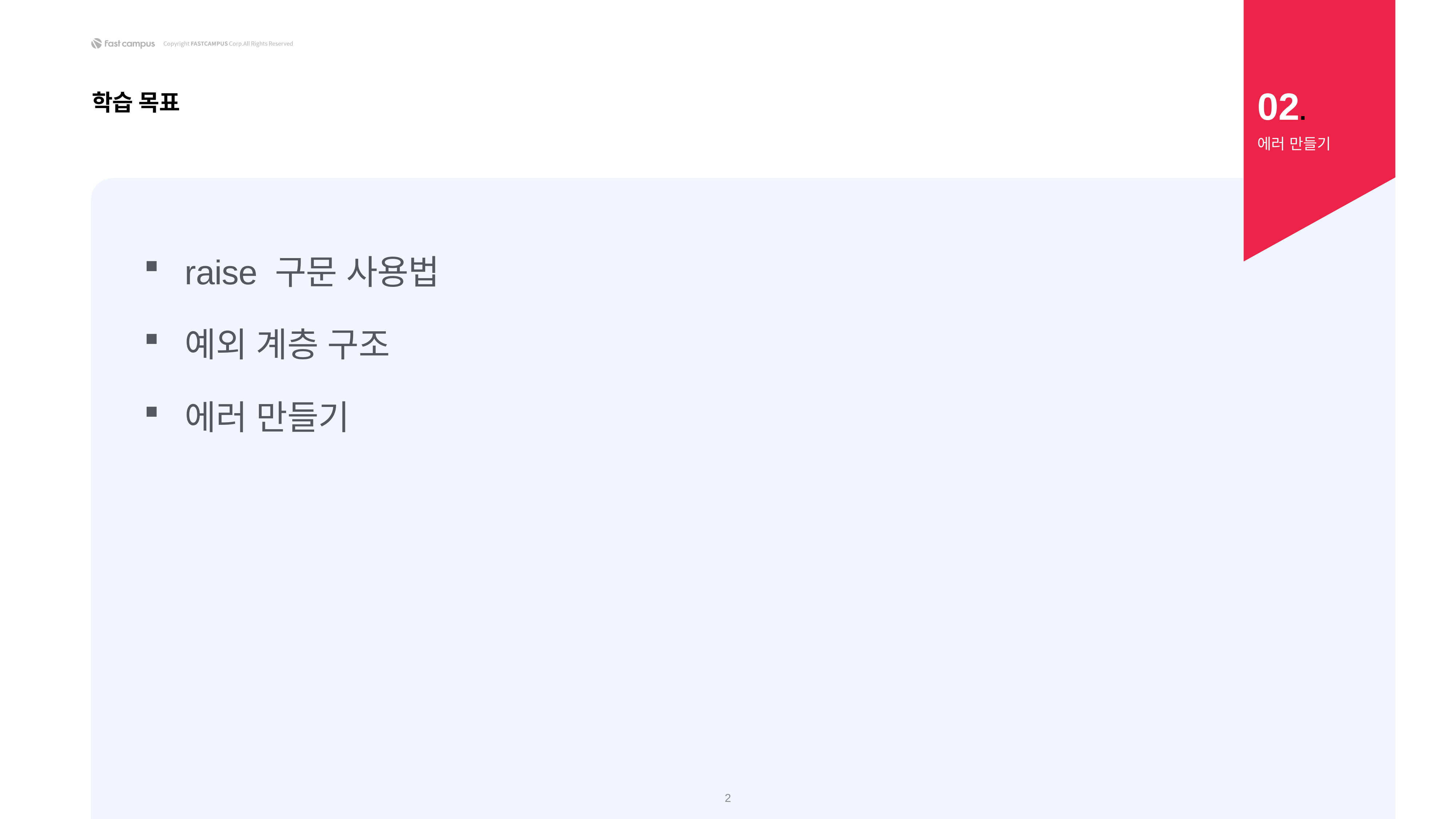

02.
학습 목표
에러 만들기
raise 구문 사용법
예외 계층 구조
에러 만들기
2